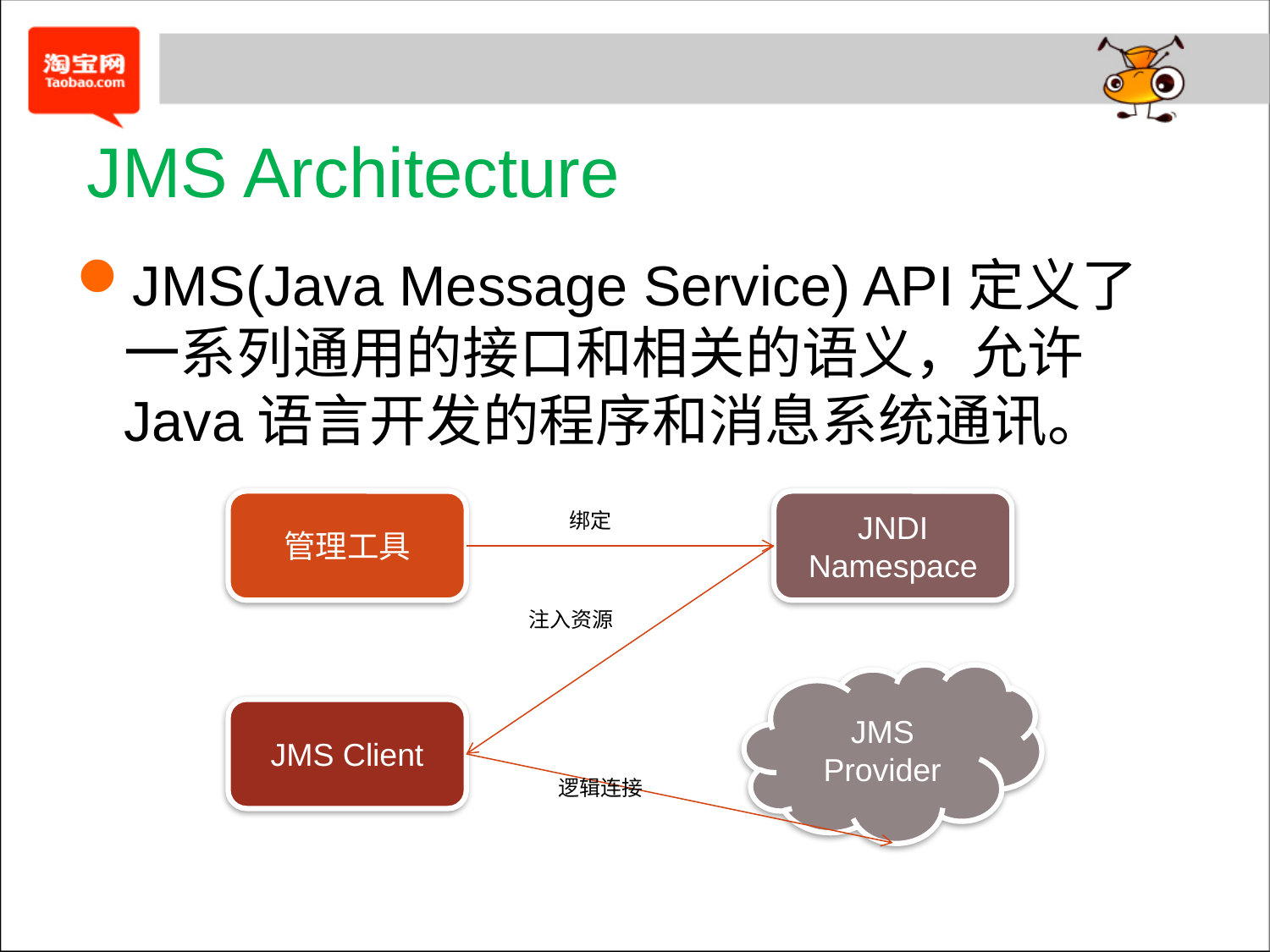

# JMS Architecture
JMS(Java Message Service) API定义了一系列通用的接口和相关的语义，允许Java语言开发的程序和消息系统通讯。
管理工具
JNDI Namespace
绑定
注入资源
JMS Provider
JMS Client
逻辑连接